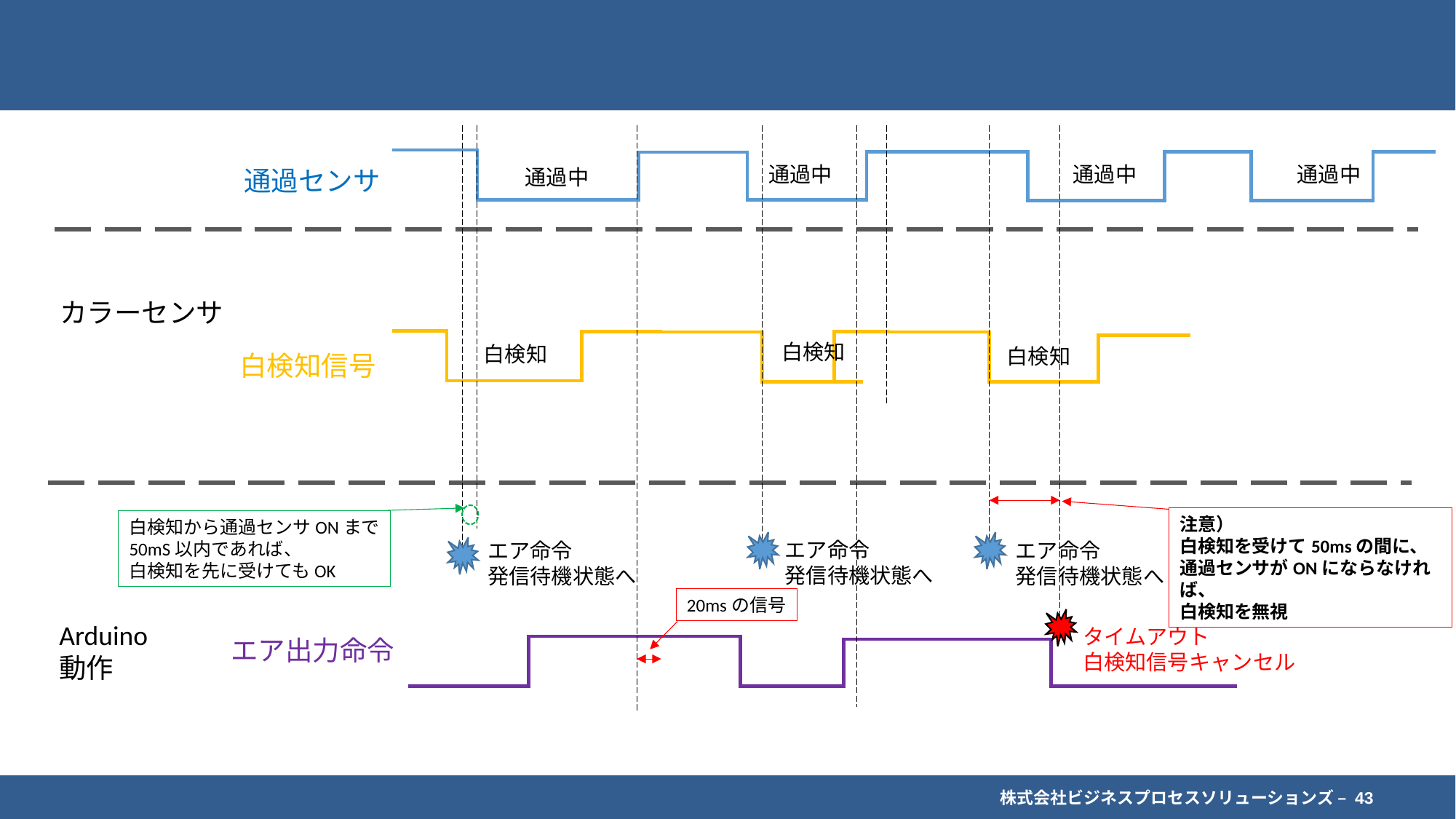

#
通過中
通過中
通過中
通過センサ
通過中
カラーセンサ
白検知
白検知
白検知
白検知信号
注意）
白検知を受けて50msの間に、
通過センサがONにならなければ、
白検知を無視

白検知から通過センサONまで
50mS以内であれば、
白検知を先に受けてもOK
エア命令
発信待機状態へ

エア命令
発信待機状態へ
エア命令
発信待機状態へ

20msの信号

Arduino
動作
タイムアウト
白検知信号キャンセル
エア出力命令
株式会社ビジネスプロセスソリューションズ – 43